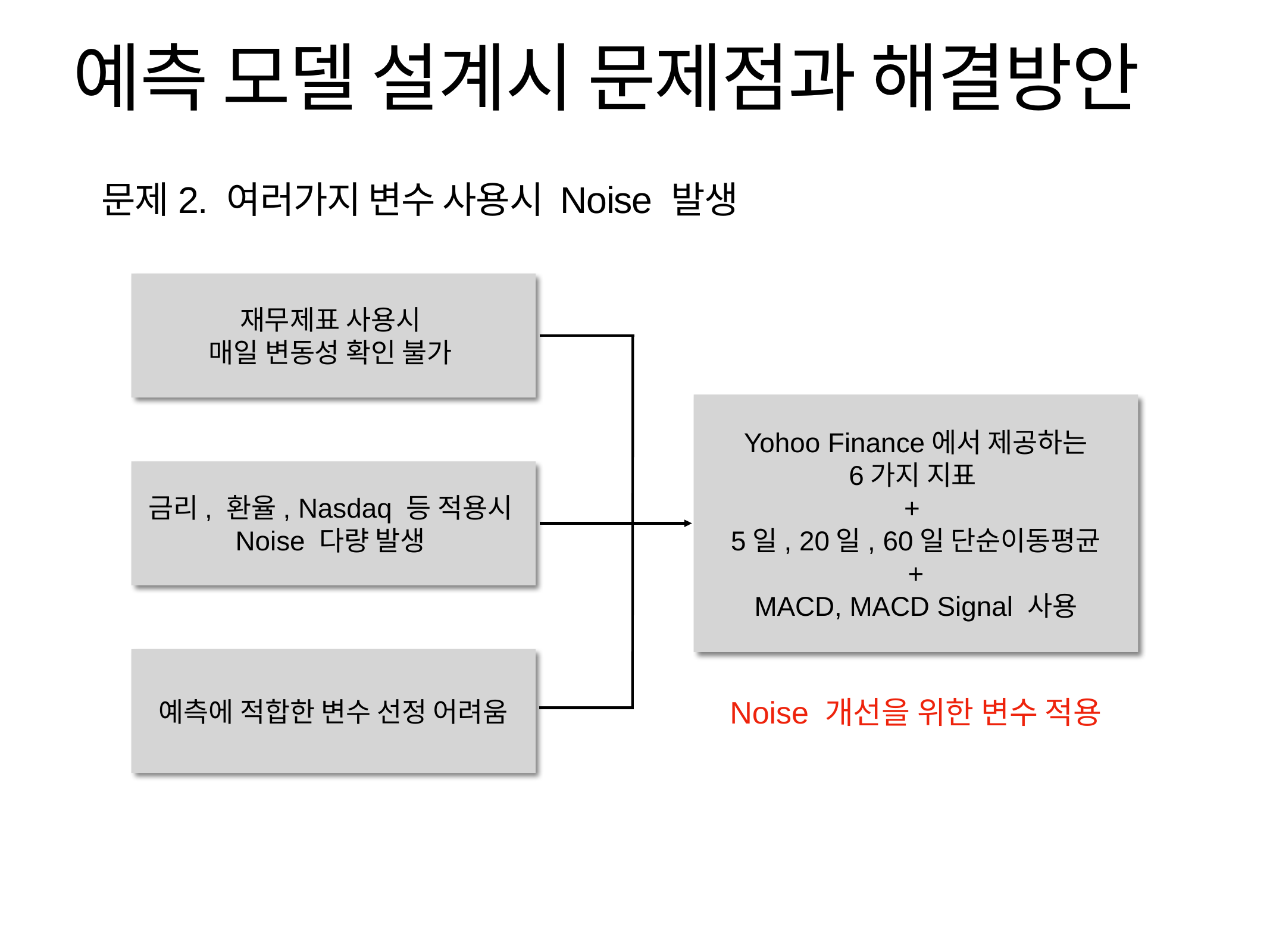

# 예측 모델 설계시 문제점과 해결방안
문제2. 여러가지 변수 사용시 Noise 발생
재무제표 사용시
매일 변동성 확인 불가

Yohoo Finance에서 제공하는
6가지 지표
+
5일, 20일, 60일 단순이동평균
+
MACD, MACD Signal 사용
금리, 환율, Nasdaq 등 적용시
Noise 다량 발생

예측에 적합한 변수 선정 어려움
Noise 개선을 위한 변수 적용